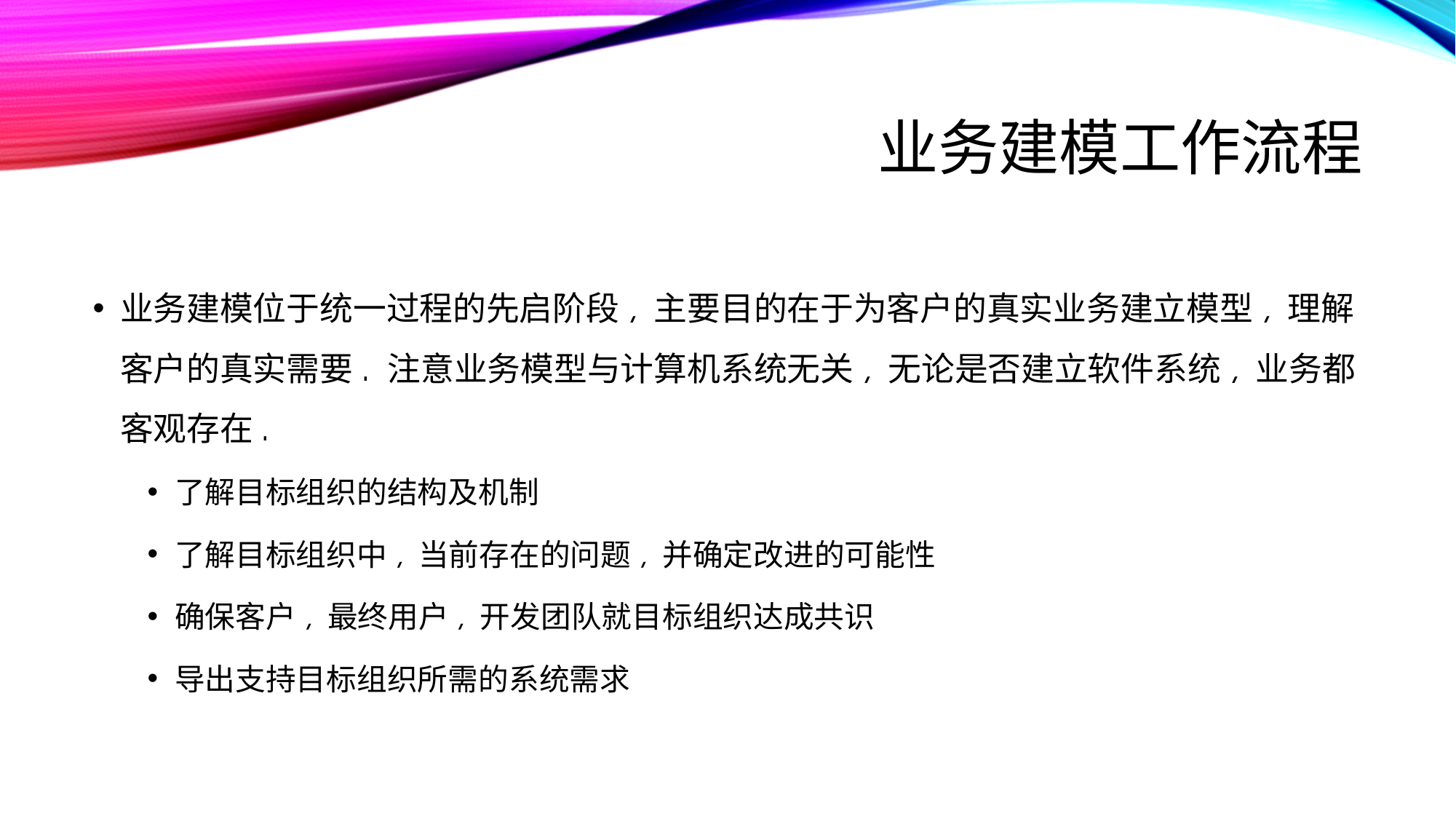

# 业务建模工作流程
业务建模位于统一过程的先启阶段, 主要目的在于为客户的真实业务建立模型, 理解客户的真实需要. 注意业务模型与计算机系统无关, 无论是否建立软件系统, 业务都客观存在.
了解目标组织的结构及机制
了解目标组织中, 当前存在的问题, 并确定改进的可能性
确保客户, 最终用户, 开发团队就目标组织达成共识
导出支持目标组织所需的系统需求